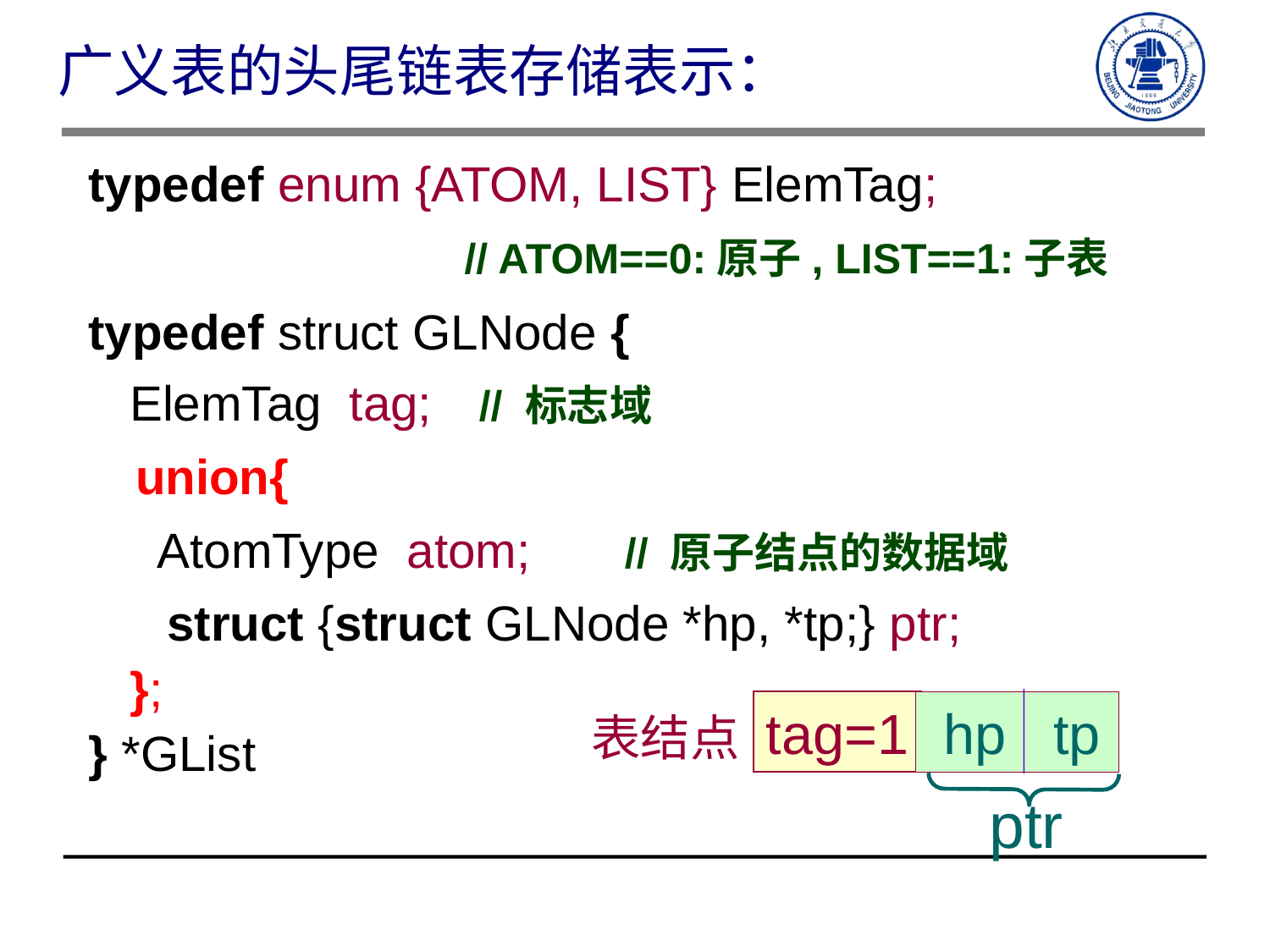

广义表的头尾链表存储表示：
typedef enum {ATOM, LIST} ElemTag;
                        // ATOM==0:原子, LIST==1:子表
typedef struct GLNode {
   ElemTag  tag;   // 标志域
   union{
     AtomType  atom;      // 原子结点的数据域
     struct {struct GLNode *hp, *tp;} ptr;
   };
} *GList

tag=1
 hp   tp

表结点
ptr